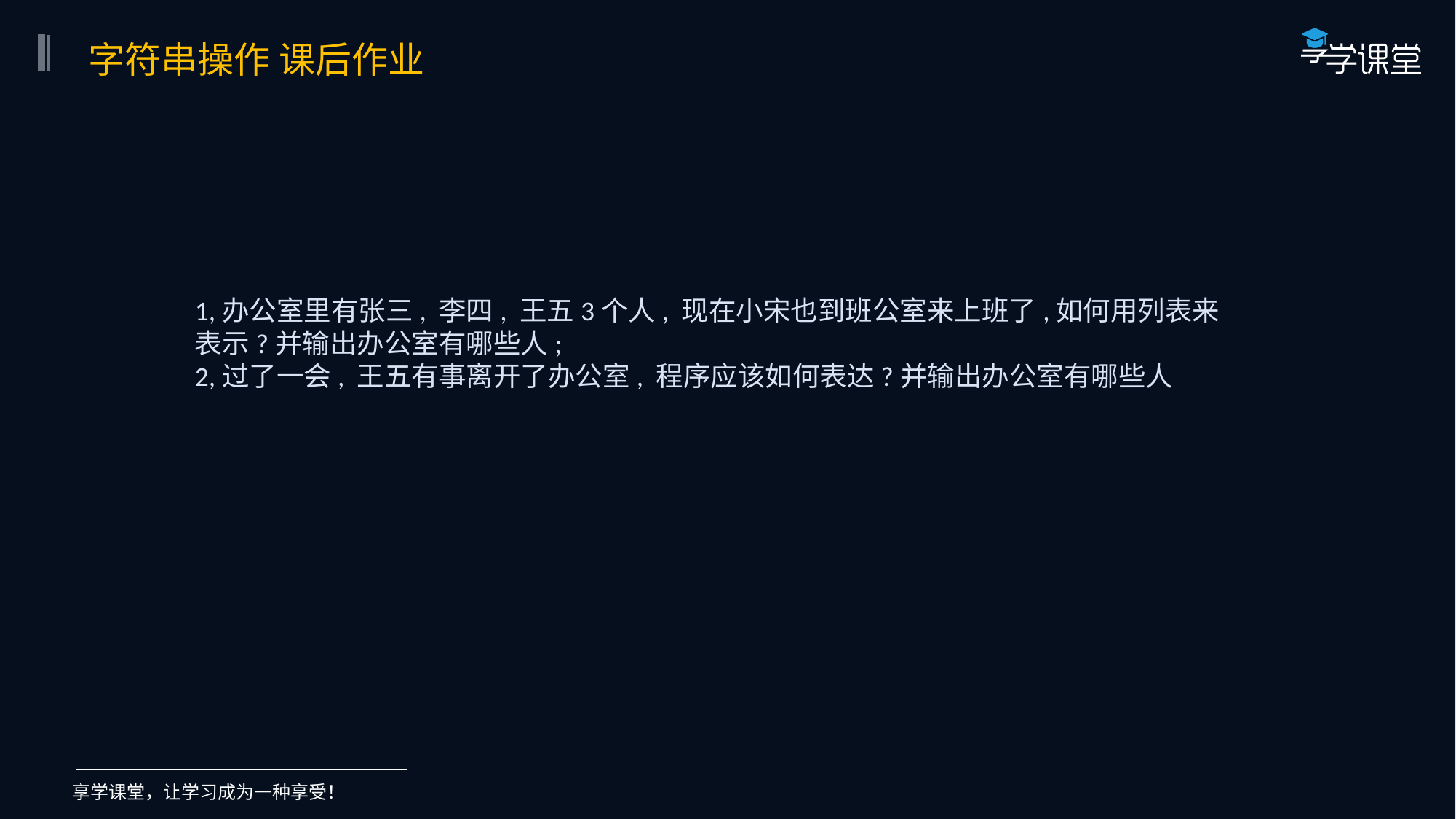

字符串操作 课后作业
1,办公室里有张三, 李四, 王五3个人, 现在小宋也到班公室来上班了,如何用列表来表示?并输出办公室有哪些人;
2,过了一会, 王五有事离开了办公室, 程序应该如何表达?并输出办公室有哪些人